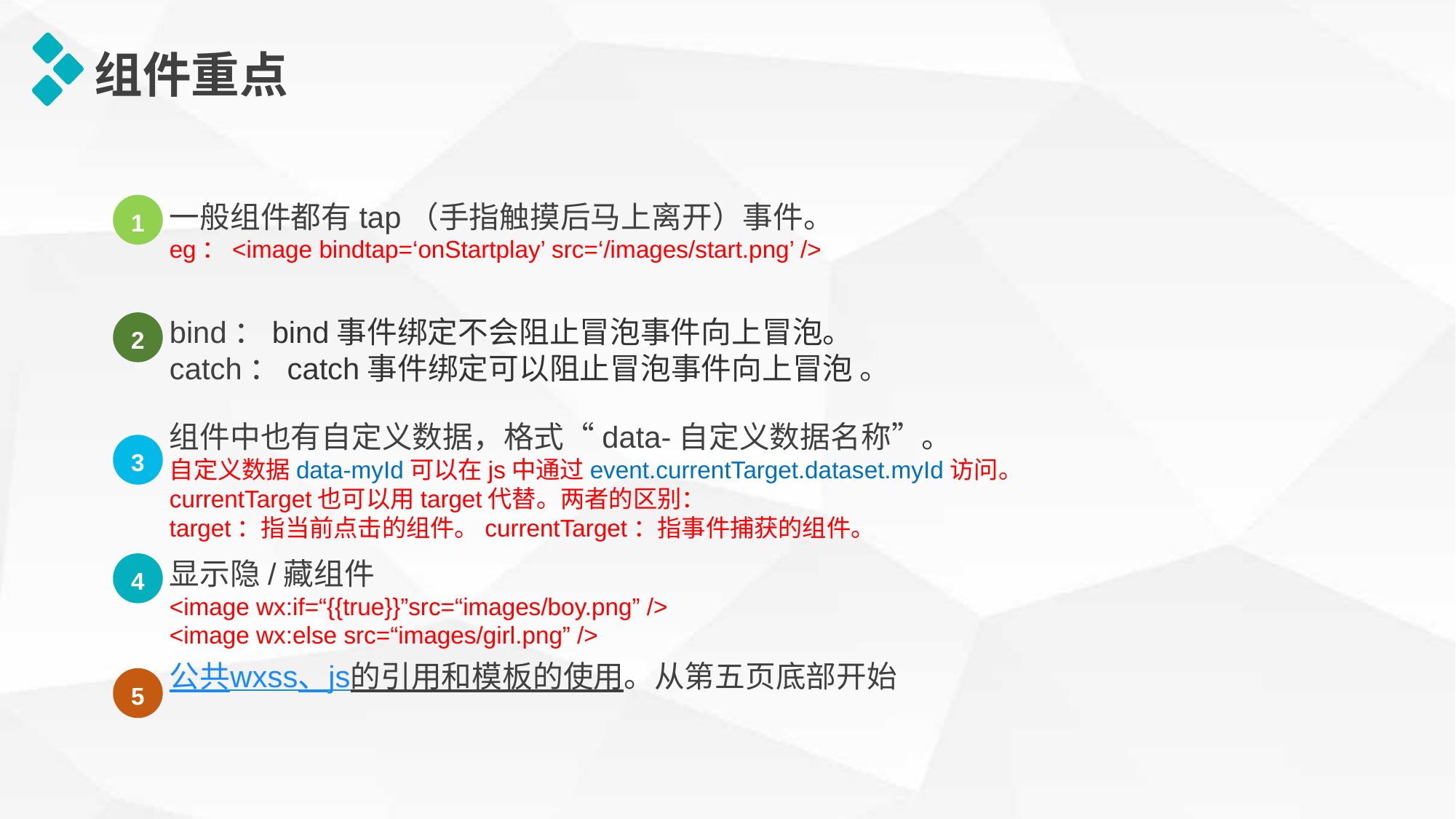

组件重点

一般组件都有tap（手指触摸后马上离开）事件。
eg：<image bindtap=‘onStartplay’ src=‘/images/start.png’ />
1
bind：bind事件绑定不会阻止冒泡事件向上冒泡。
catch：catch事件绑定可以阻止冒泡事件向上冒泡 。
2
组件中也有自定义数据，格式“data-自定义数据名称”。
自定义数据data-myId可以在js中通过event.currentTarget.dataset.myId访问。
currentTarget也可以用target代替。两者的区别：
target：指当前点击的组件。currentTarget：指事件捕获的组件。
3
显示隐/藏组件
<image wx:if=“{{true}}”src=“images/boy.png” />
<image wx:else src=“images/girl.png” />
4
公共wxss、js的引用和模板的使用。从第五页底部开始
5
延时符